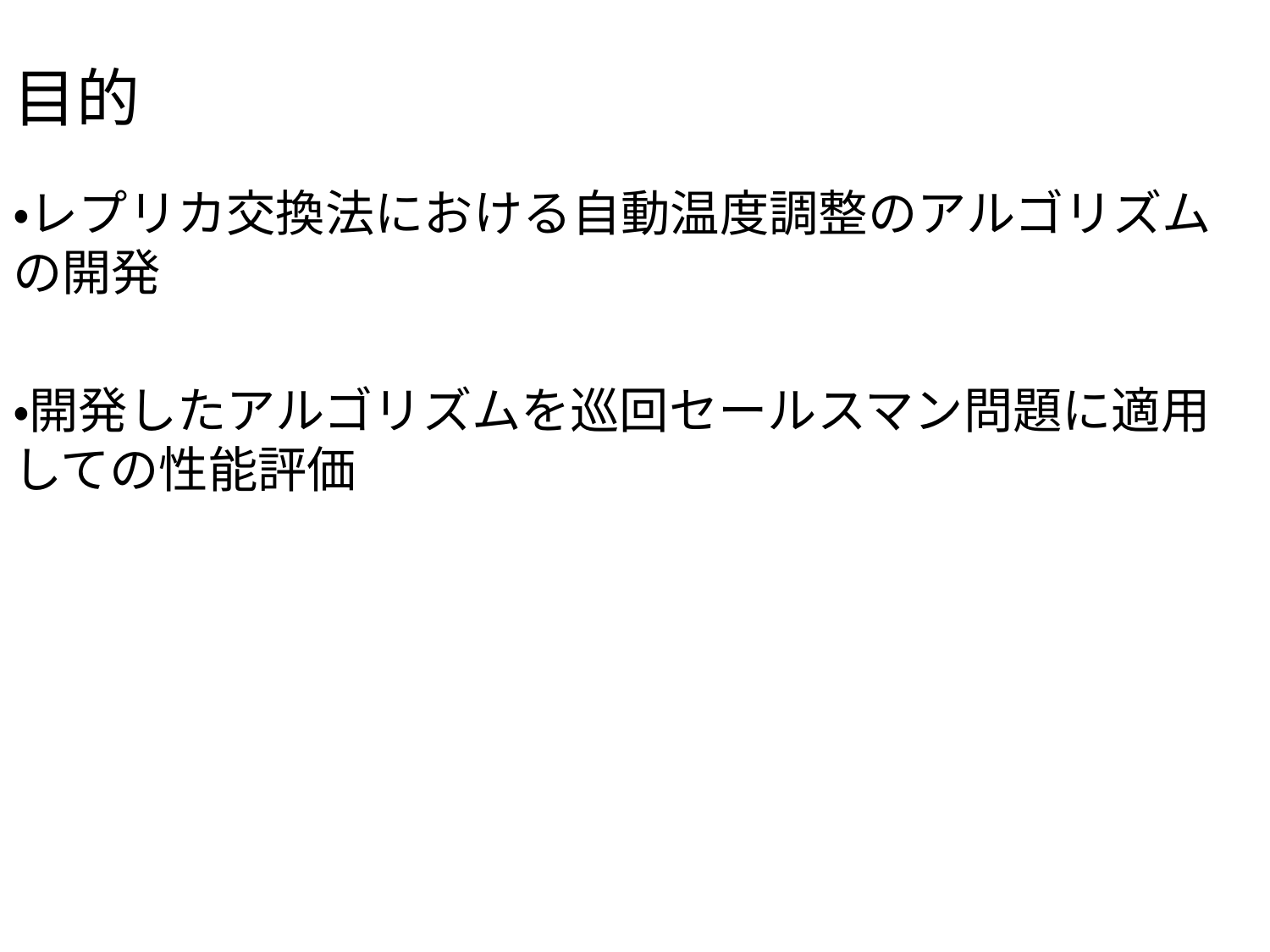

# 目的
・レプリカ交換法における自動温度調整のアルゴリズムの開発

・開発したアルゴリズムを巡回セールスマン問題に適用しての性能評価